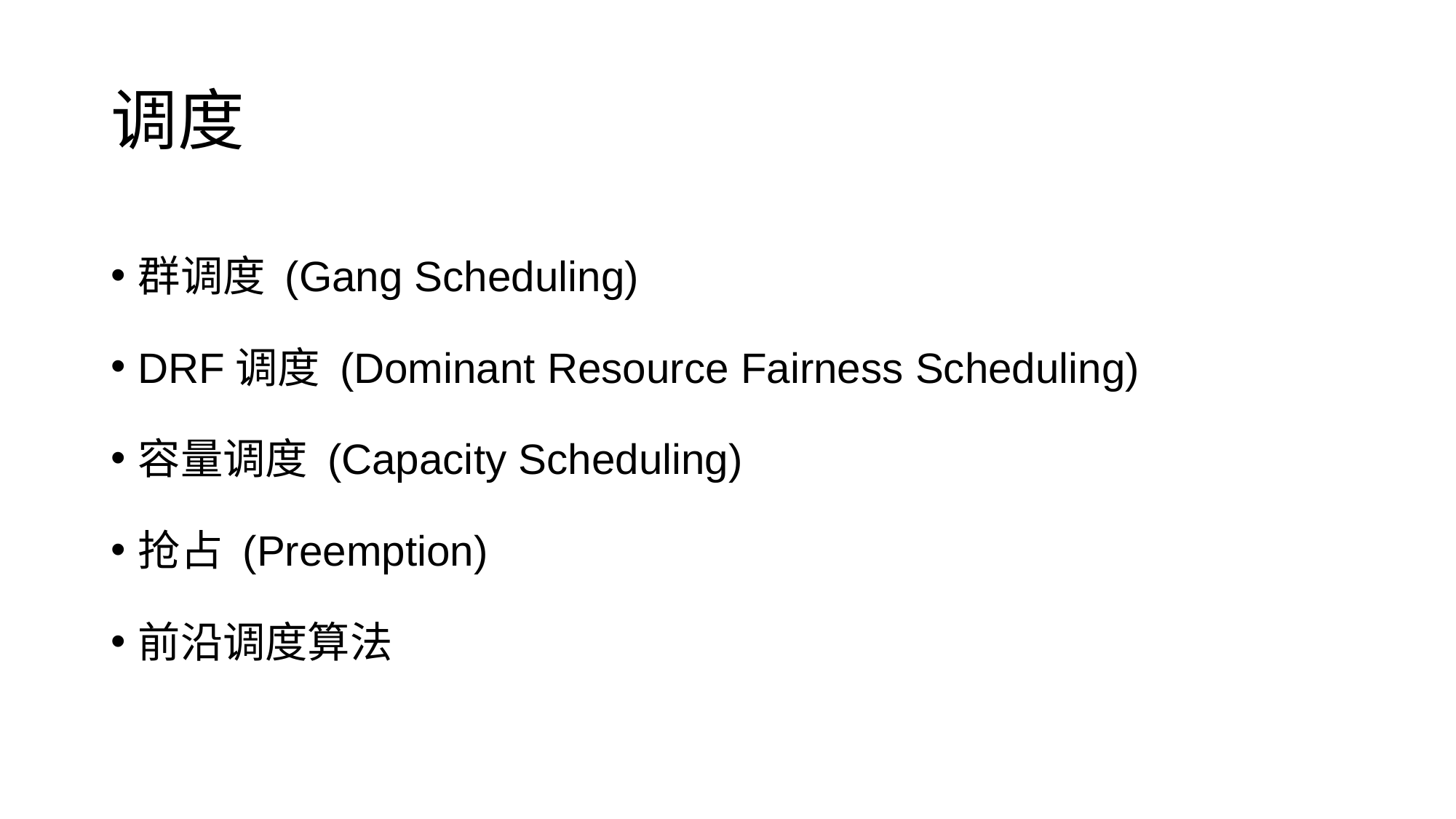

# 调度
群调度 (Gang Scheduling)
DRF调度 (Dominant Resource Fairness Scheduling)
容量调度 (Capacity Scheduling)
抢占 (Preemption)
前沿调度算法